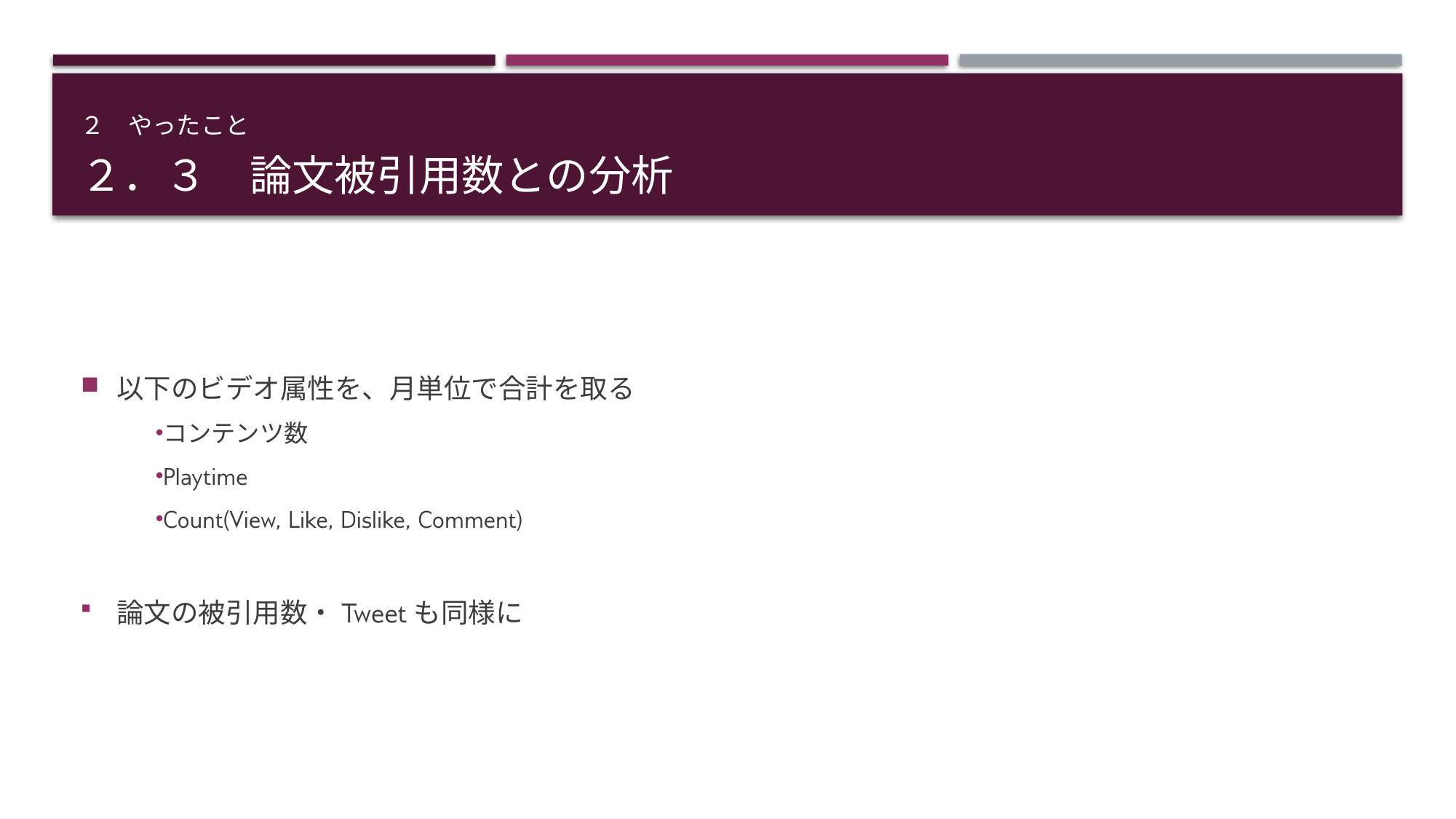

２　やったこと
# ２．３　論文被引用数との分析
以下のビデオ属性を、月単位で合計を取る
コンテンツ数
Playtime
Count(View, Like, Dislike, Comment)

論文の被引用数・Tweetも同様に